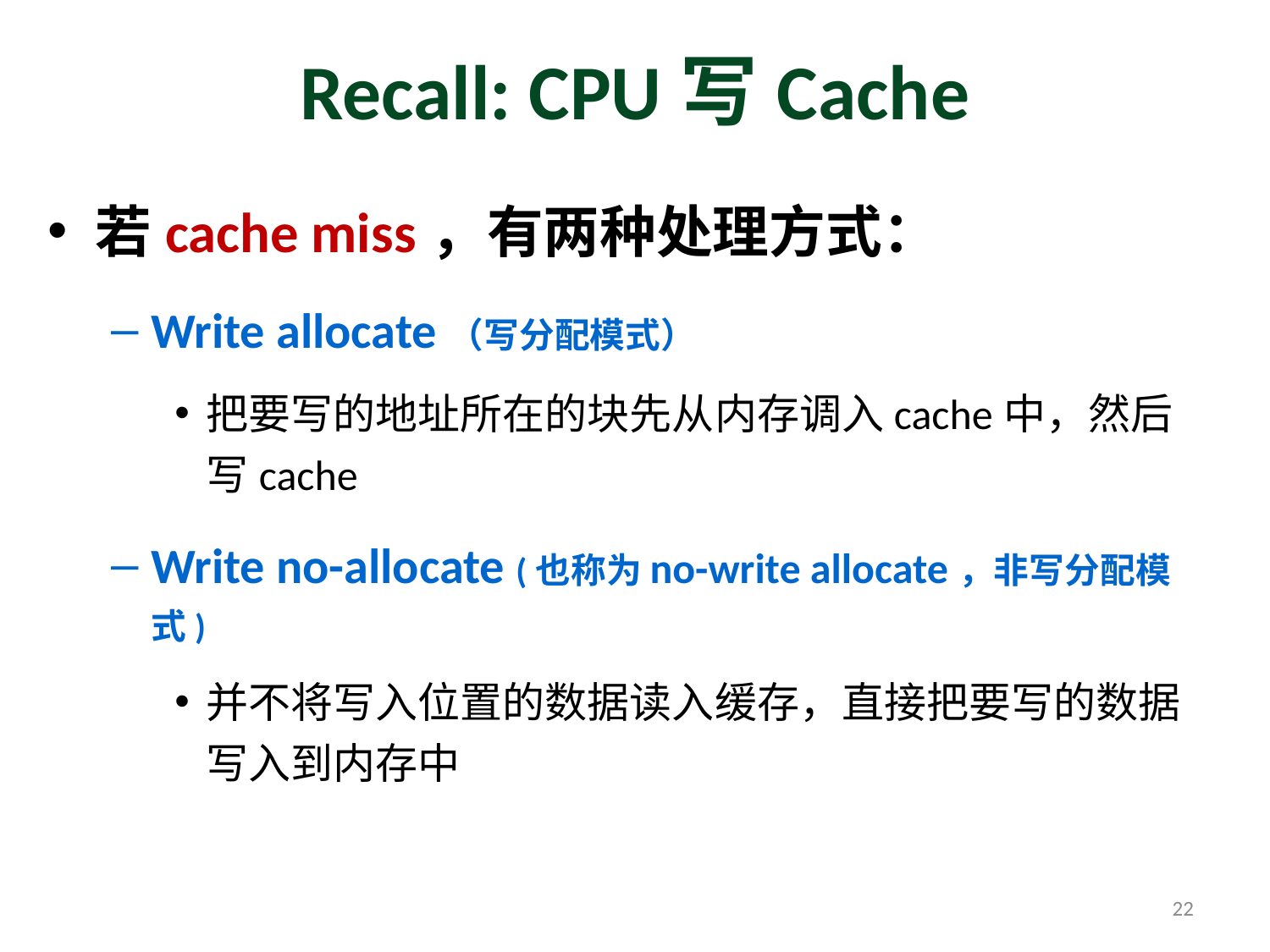

# Recall: CPU写Cache
若cache miss，有两种处理方式：
Write allocate（写分配模式）
把要写的地址所在的块先从内存调入cache中，然后写cache
Write no-allocate (也称为no-write allocate，非写分配模式)
并不将写入位置的数据读入缓存，直接把要写的数据写入到内存中
22